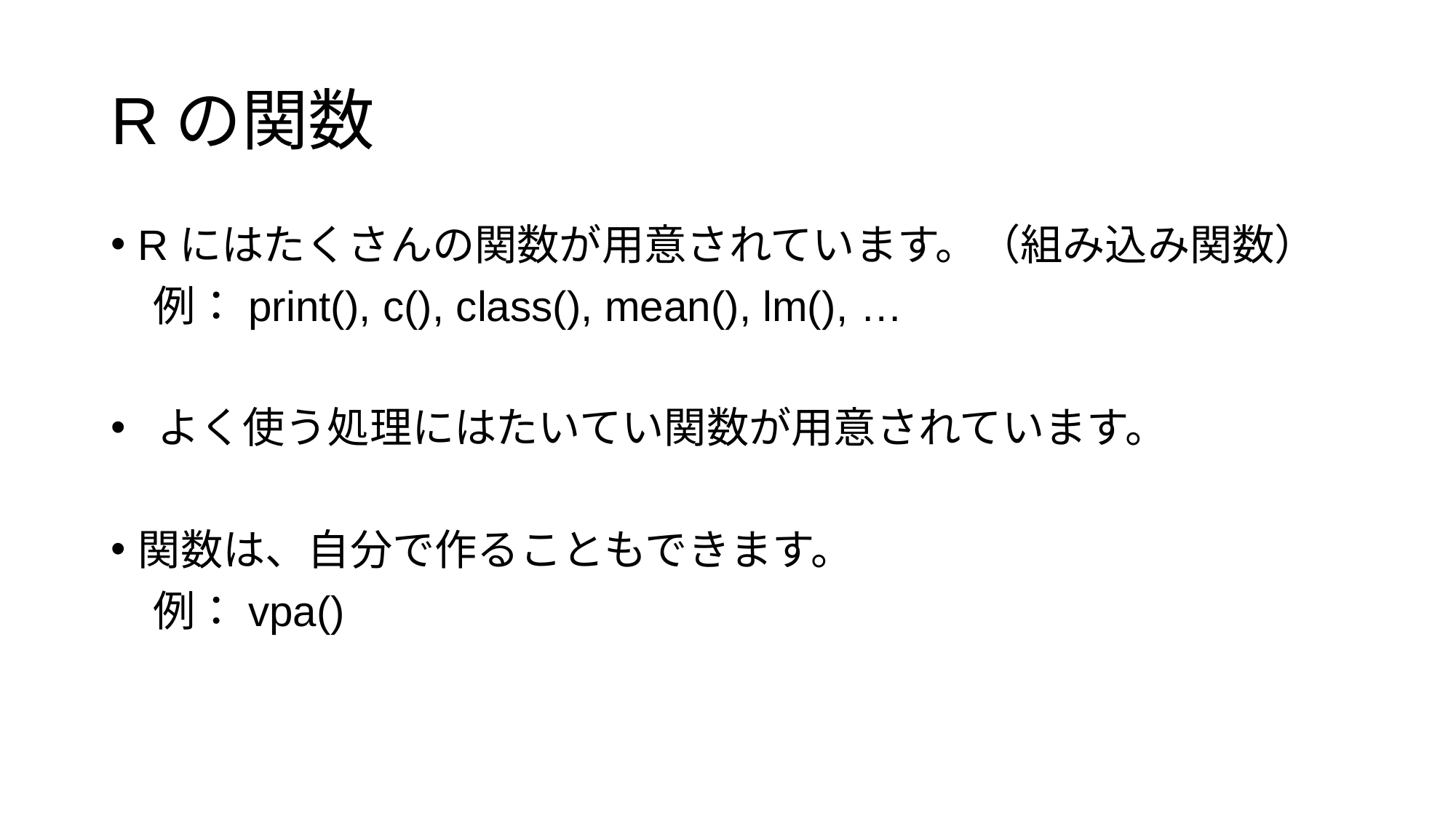

# Rの関数
Rにはたくさんの関数が用意されています。（組み込み関数）
　例：print(), c(), class(), mean(), lm(), …

 よく使う処理にはたいてい関数が用意されています。

関数は、自分で作ることもできます。
　例：vpa()